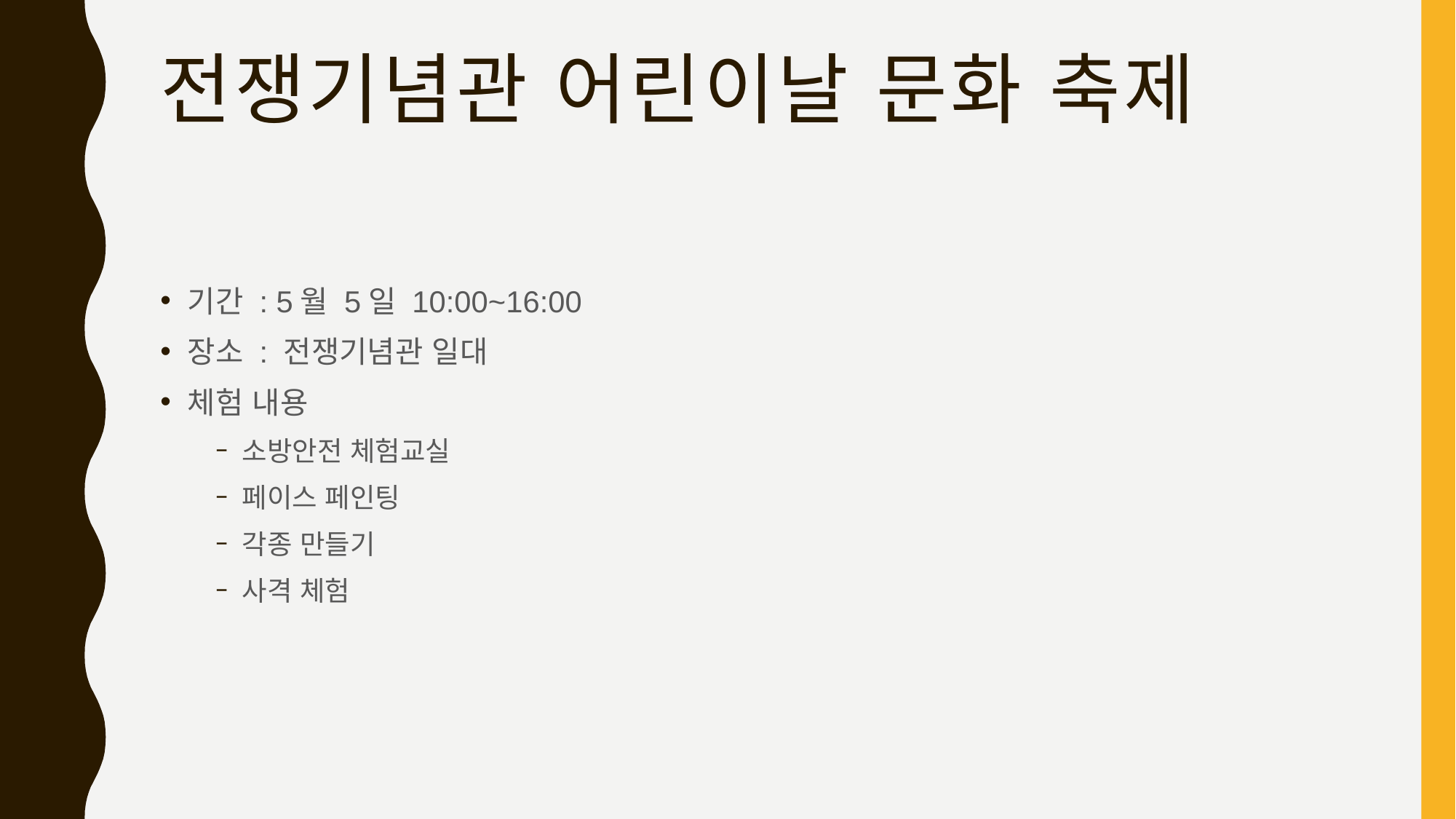

# 전쟁기념관 어린이날 문화 축제
기간 : 5월 5일 10:00~16:00
장소 : 전쟁기념관 일대
체험 내용
소방안전 체험교실
페이스 페인팅
각종 만들기
사격 체험